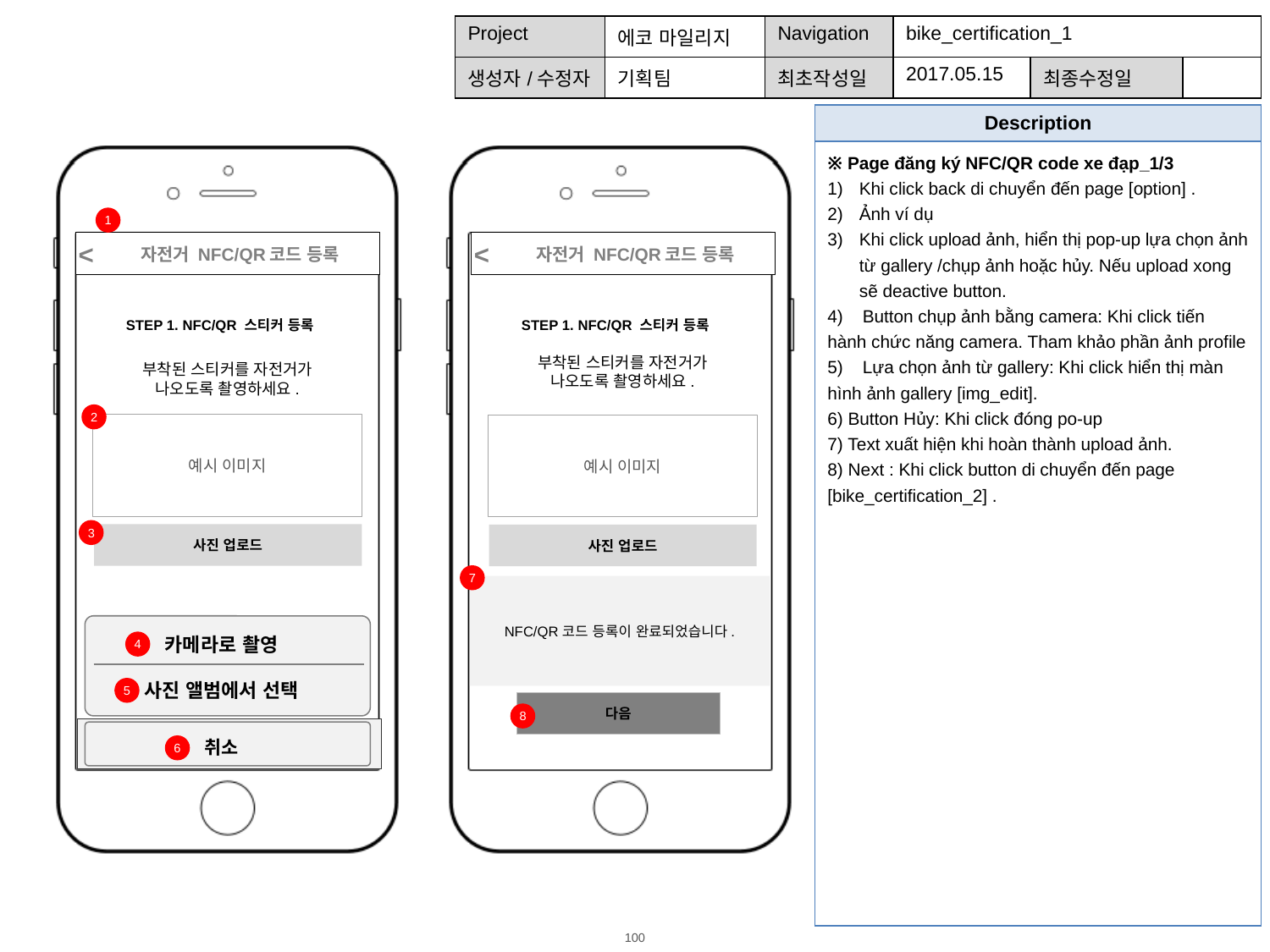

| Project | 에코 마일리지 | Navigation | bike\_certification\_1 |  |  |
| --- | --- | --- | --- | --- | --- |
| 생성자/수정자 | 기획팀 | 최초작성일 | 2017.05.15 | 최종수정일 |  |
| Description |
| --- |
| ※ Page đăng ký NFC/QR code xe đạp\_1/3 Khi click back di chuyển đến page [option] . Ảnh ví dụ Khi click upload ảnh, hiển thị pop-up lựa chọn ảnh từ gallery /chụp ảnh hoặc hủy. Nếu upload xong sẽ deactive button. 4) Button chụp ảnh bằng camera: Khi click tiến hành chức năng camera. Tham khảo phần ảnh profile 5) Lựa chọn ảnh từ gallery: Khi click hiển thị màn hình ảnh gallery [img\_edit]. 6) Button Hủy: Khi click đóng po-up 7) Text xuất hiện khi hoàn thành upload ảnh. 8) Next : Khi click button di chuyển đến page [bike\_certification\_2] . |
1
<
         자전거 NFC/QR코드 등록
<
         자전거 NFC/QR코드 등록
STEP 1. NFC/QR 스티커 등록
STEP 1. NFC/QR 스티커 등록
부착된 스티커를 자전거가
나오도록 촬영하세요.
부착된 스티커를 자전거가
나오도록 촬영하세요.
2
예시 이미지
예시 이미지
3
사진 업로드
사진 업로드
7

NFC/QR코드 등록이 완료되었습니다.

카메라로 촬영
4
사진 앨범에서 선택
5
다음
8
가입 완료

취소
6